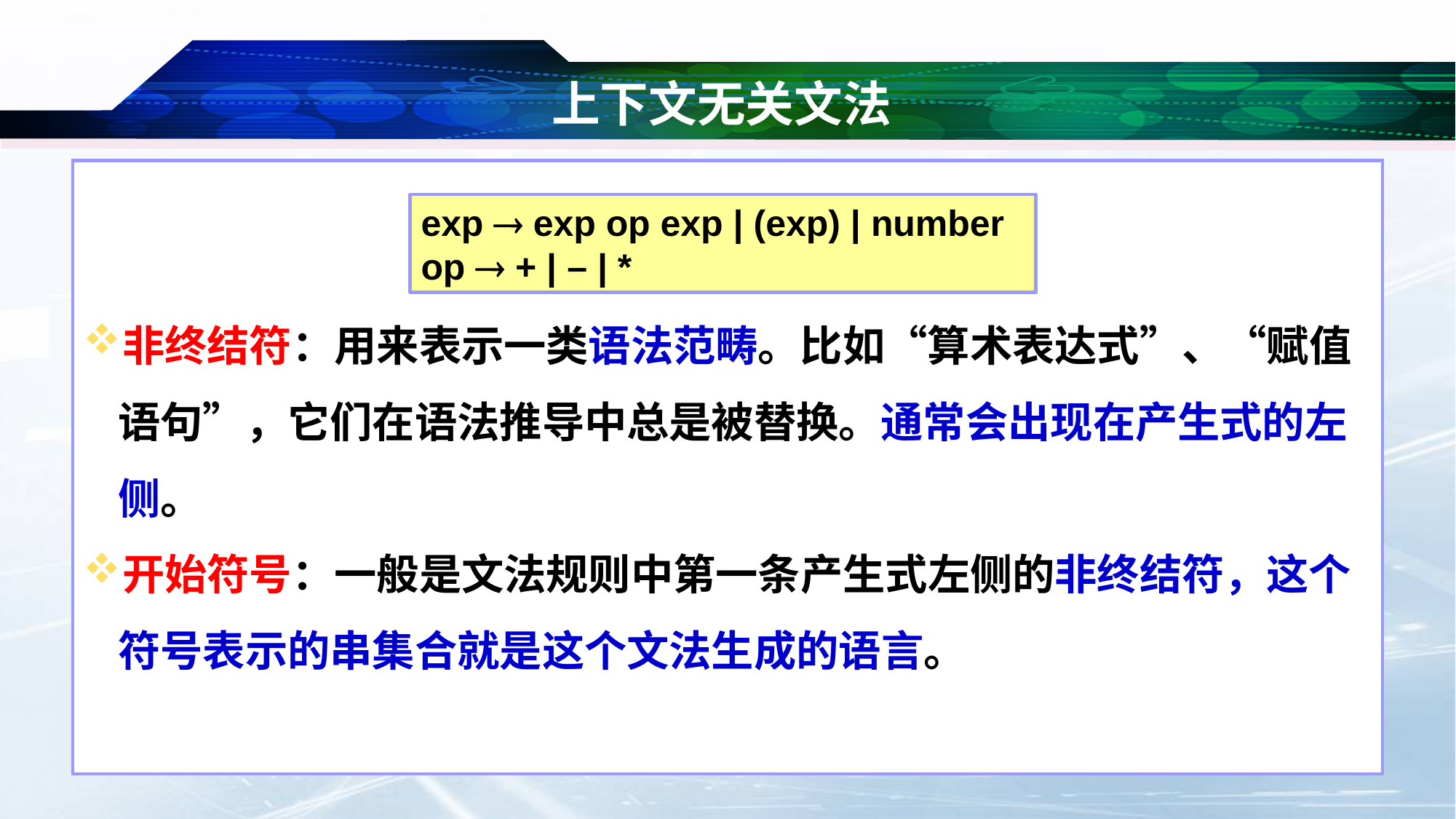

# 上下文无关文法

非终结符：用来表示一类语法范畴。比如“算术表达式”、“赋值语句”，它们在语法推导中总是被替换。通常会出现在产生式的左侧。
开始符号：一般是文法规则中第一条产生式左侧的非终结符，这个符号表示的串集合就是这个文法生成的语言。
exp → exp op exp | (exp) | number
op → + | – | *